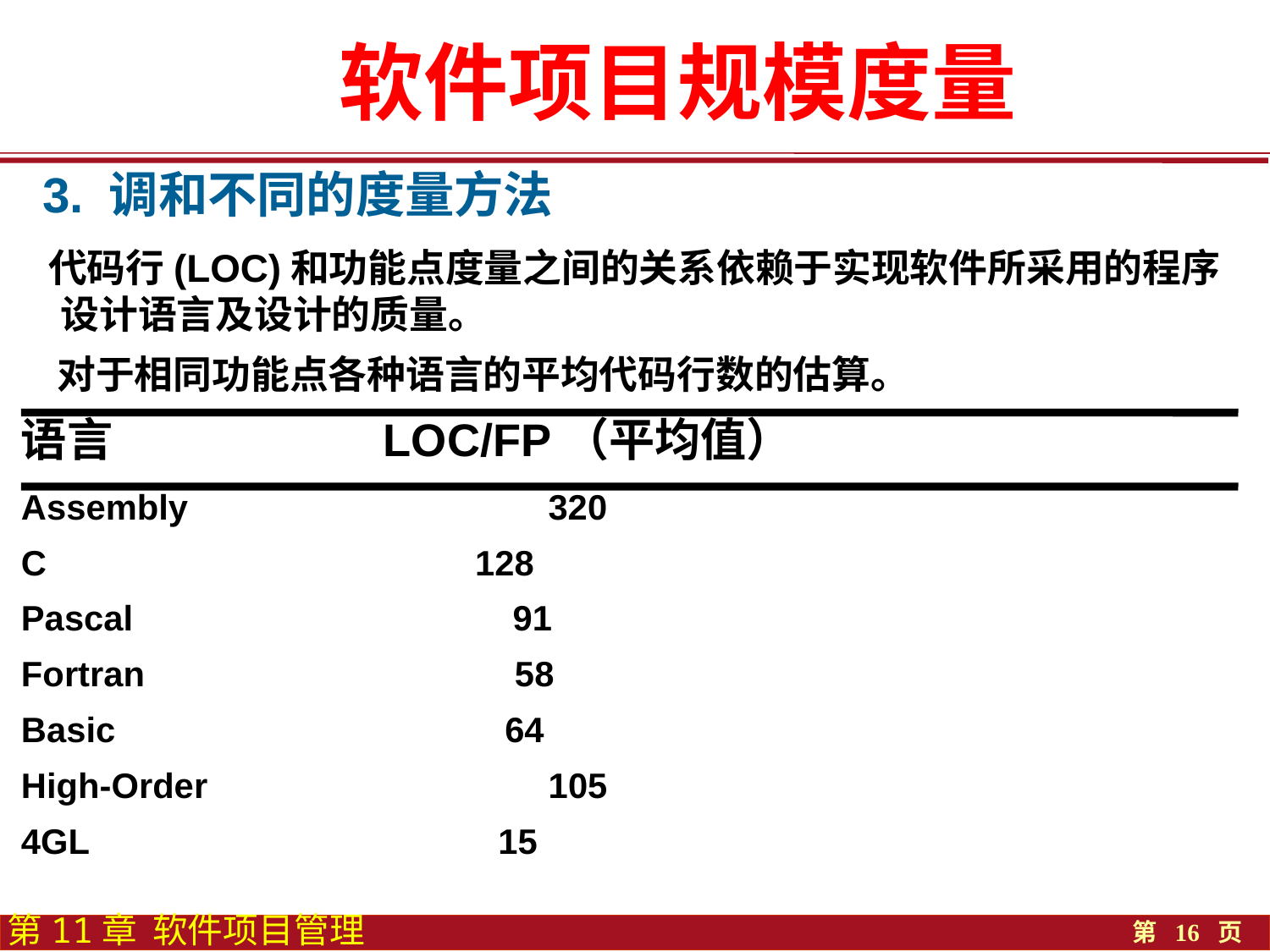

软件项目规模度量
# 3. 调和不同的度量方法
  代码行(LOC)和功能点度量之间的关系依赖于实现软件所采用的程序设计语言及设计的质量。
   对于相同功能点各种语言的平均代码行数的估算。
语言                         LOC/FP（平均值）
Assembly                                     320
C                                            128
Pascal                                       91
Fortran                                      58
Basic                                        64
High-Order                                   105
4GL                                          15